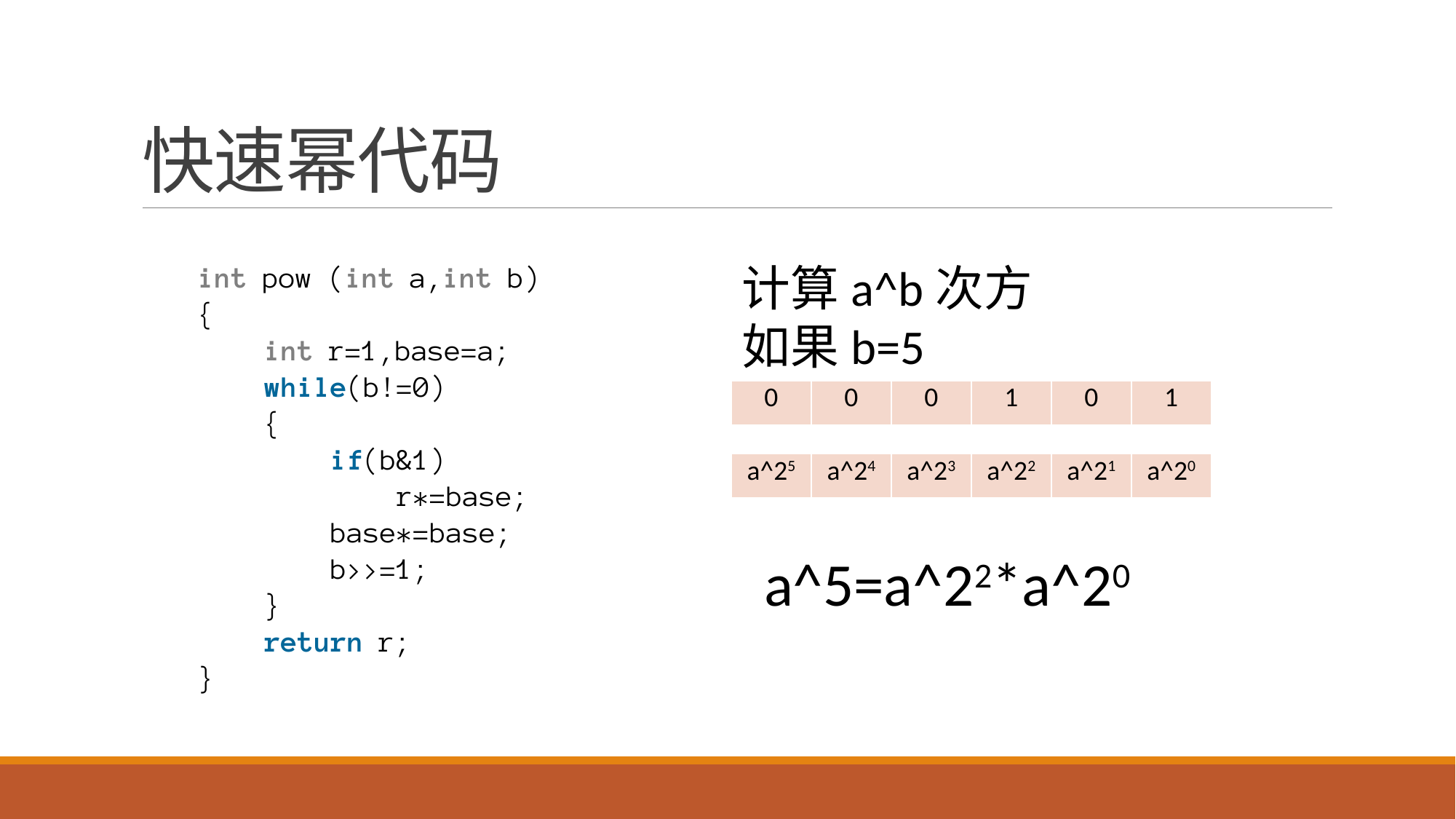

# 快速幂代码
int pow (int a,int b)
{
    int r=1,base=a;
    while(b!=0)
    {
        if(b&1)
            r*=base;
        base*=base;
        b>>=1;
    }
    return r;
}
计算a^b次方
如果b=5
| 0 | 0 | 0 | 1 | 0 | 1 |
| --- | --- | --- | --- | --- | --- |
| a^25 | a^24 | a^23 | a^22 | a^21 | a^20 |
| --- | --- | --- | --- | --- | --- |
a^5=a^22*a^20